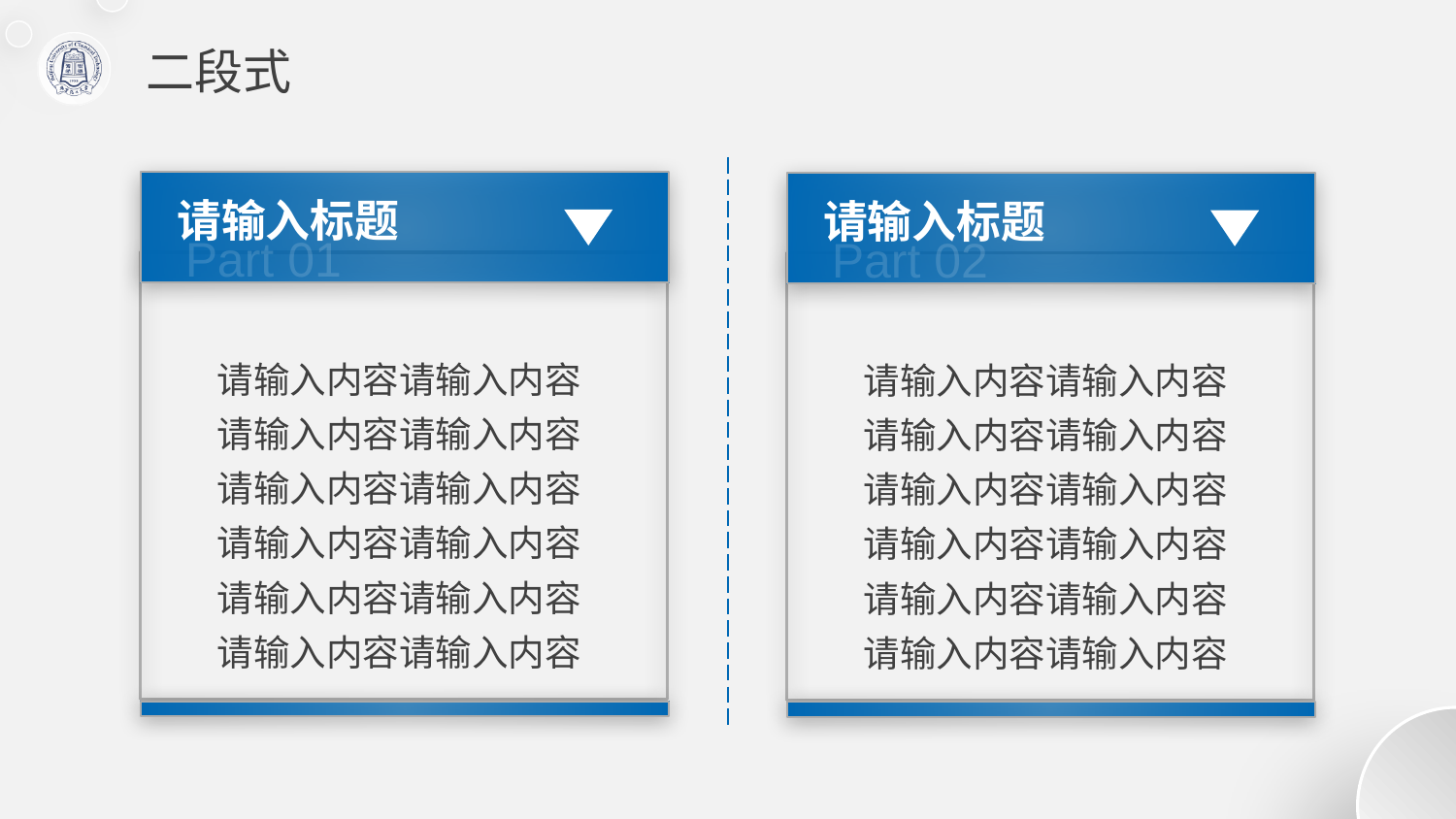

二段式

请输入标题
请输入标题

 Part 01
 Part 02

请输入内容请输入内容
请输入内容请输入内容
请输入内容请输入内容
请输入内容请输入内容
请输入内容请输入内容
请输入内容请输入内容
请输入内容请输入内容
请输入内容请输入内容
请输入内容请输入内容
请输入内容请输入内容
请输入内容请输入内容
请输入内容请输入内容